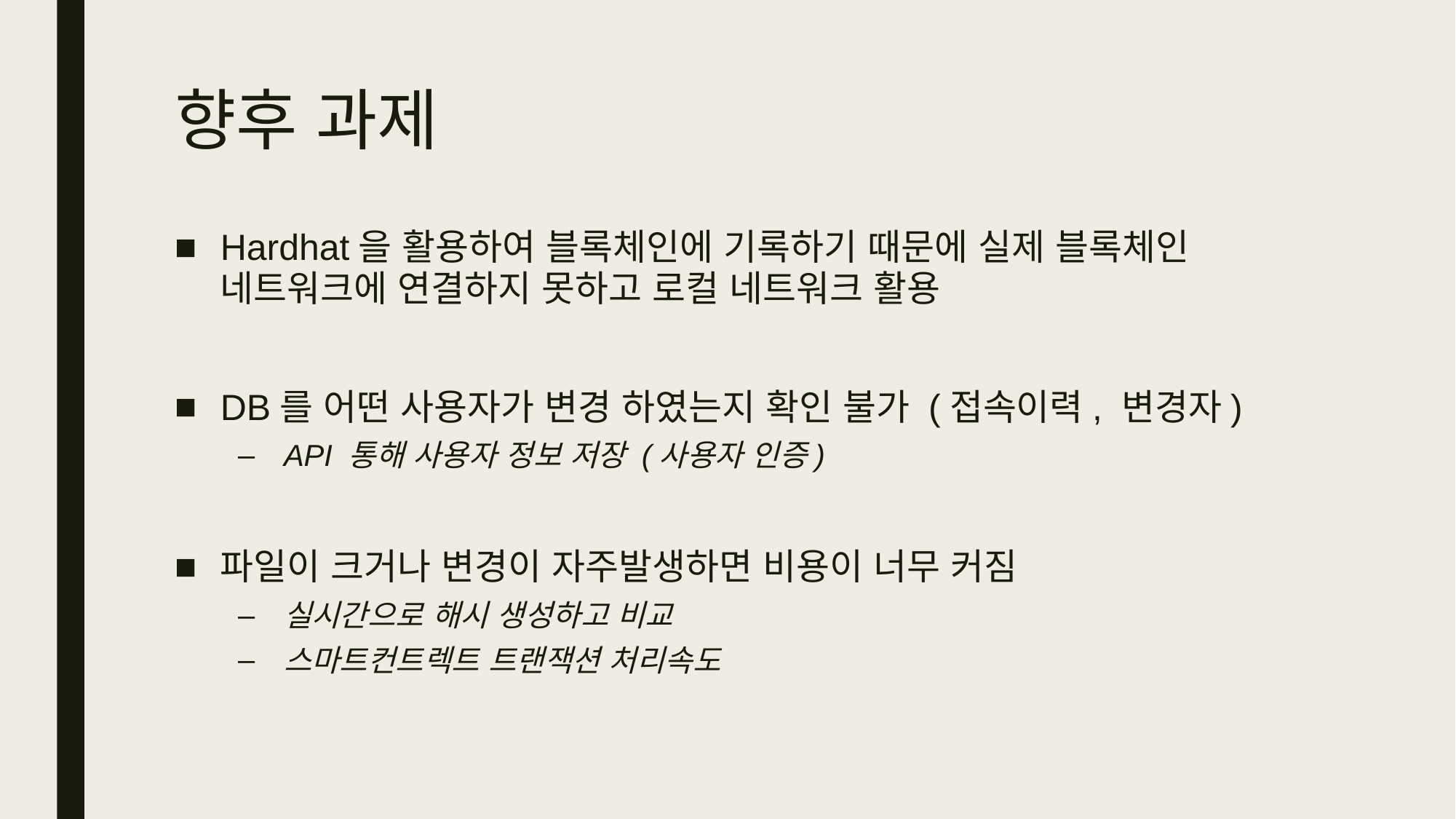

# 향후 과제
Hardhat을 활용하여 블록체인에 기록하기 때문에 실제 블록체인 네트워크에 연결하지 못하고 로컬 네트워크 활용

DB를 어떤 사용자가 변경 하였는지 확인 불가 (접속이력, 변경자)
API 통해 사용자 정보 저장 (사용자 인증)

파일이 크거나 변경이 자주발생하면 비용이 너무 커짐
실시간으로 해시 생성하고 비교
스마트컨트렉트 트랜잭션 처리속도